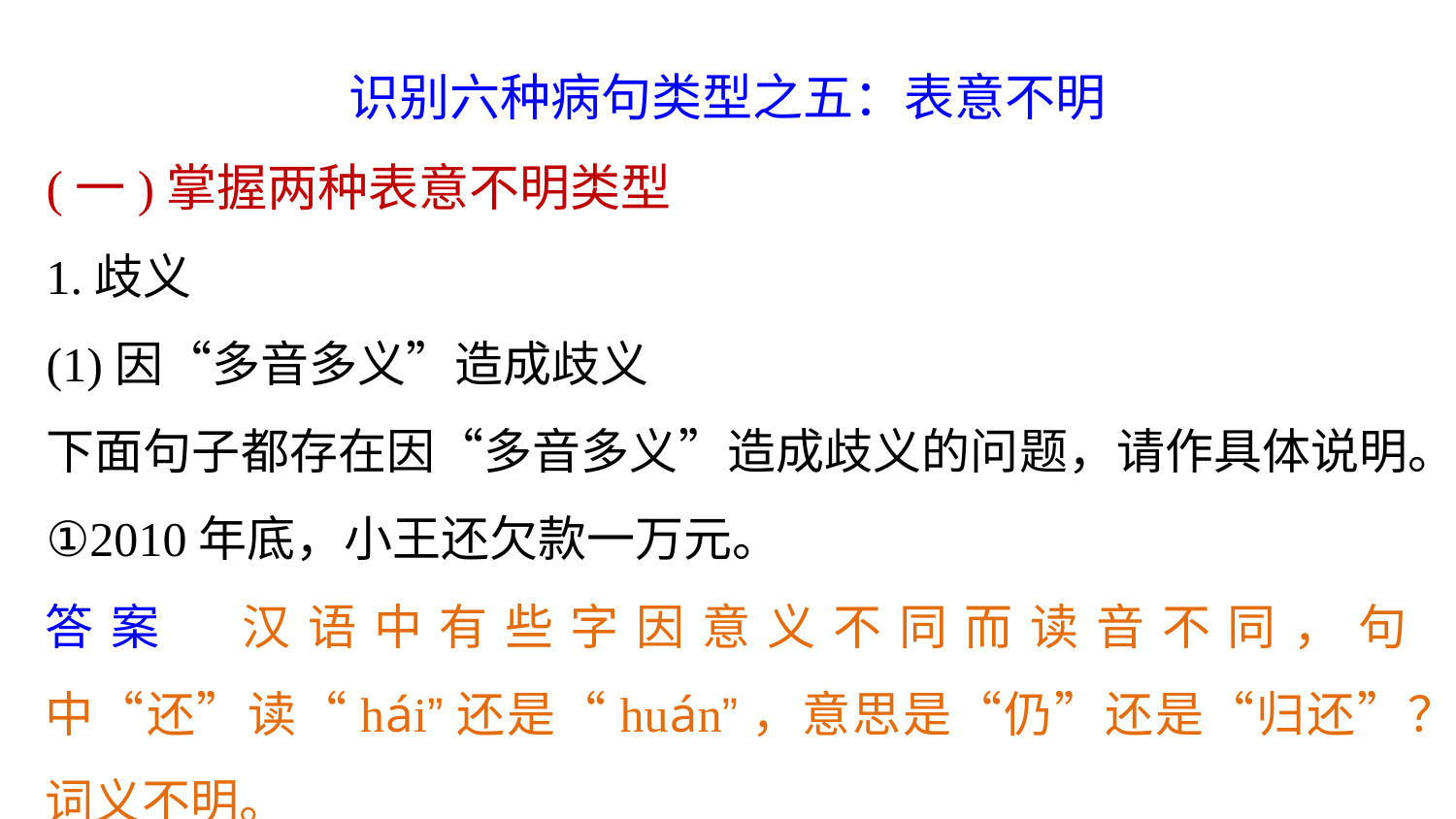

识别六种病句类型之五：表意不明
(一)掌握两种表意不明类型
1.歧义
(1)因“多音多义”造成歧义
下面句子都存在因“多音多义”造成歧义的问题，请作具体说明。
①2010年底，小王还欠款一万元。
答案　汉语中有些字因意义不同而读音不同，句中“还”读“hái”还是“huán”，意思是“仍”还是“归还”？词义不明。